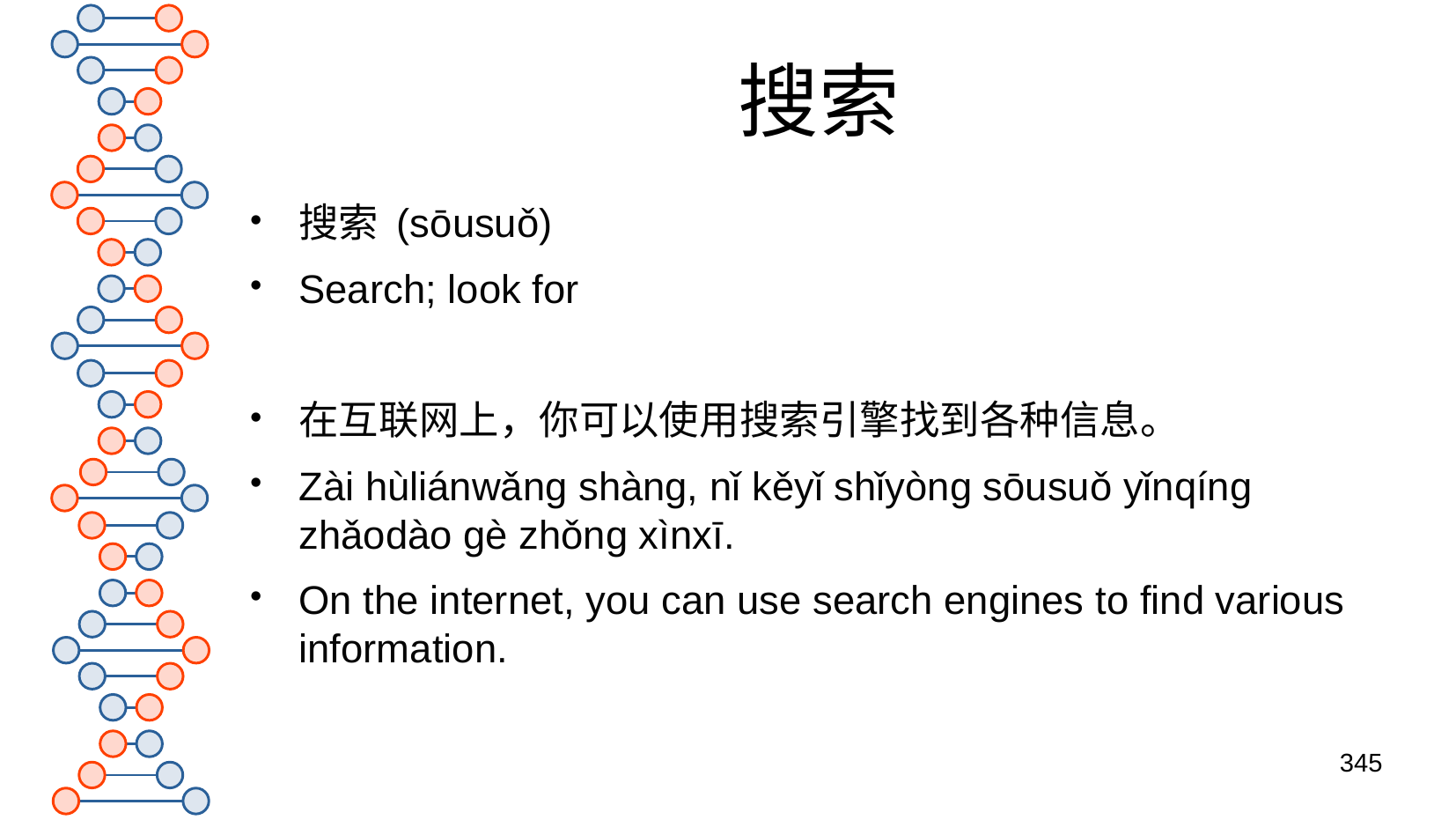

# 搜索
搜索 (sōusuǒ)
Search; look for

在互联网上，你可以使用搜索引擎找到各种信息。
Zài hùliánwǎng shàng, nǐ kěyǐ shǐyòng sōusuǒ yǐnqíng zhǎodào gè zhǒng xìnxī.
On the internet, you can use search engines to find various information.

345